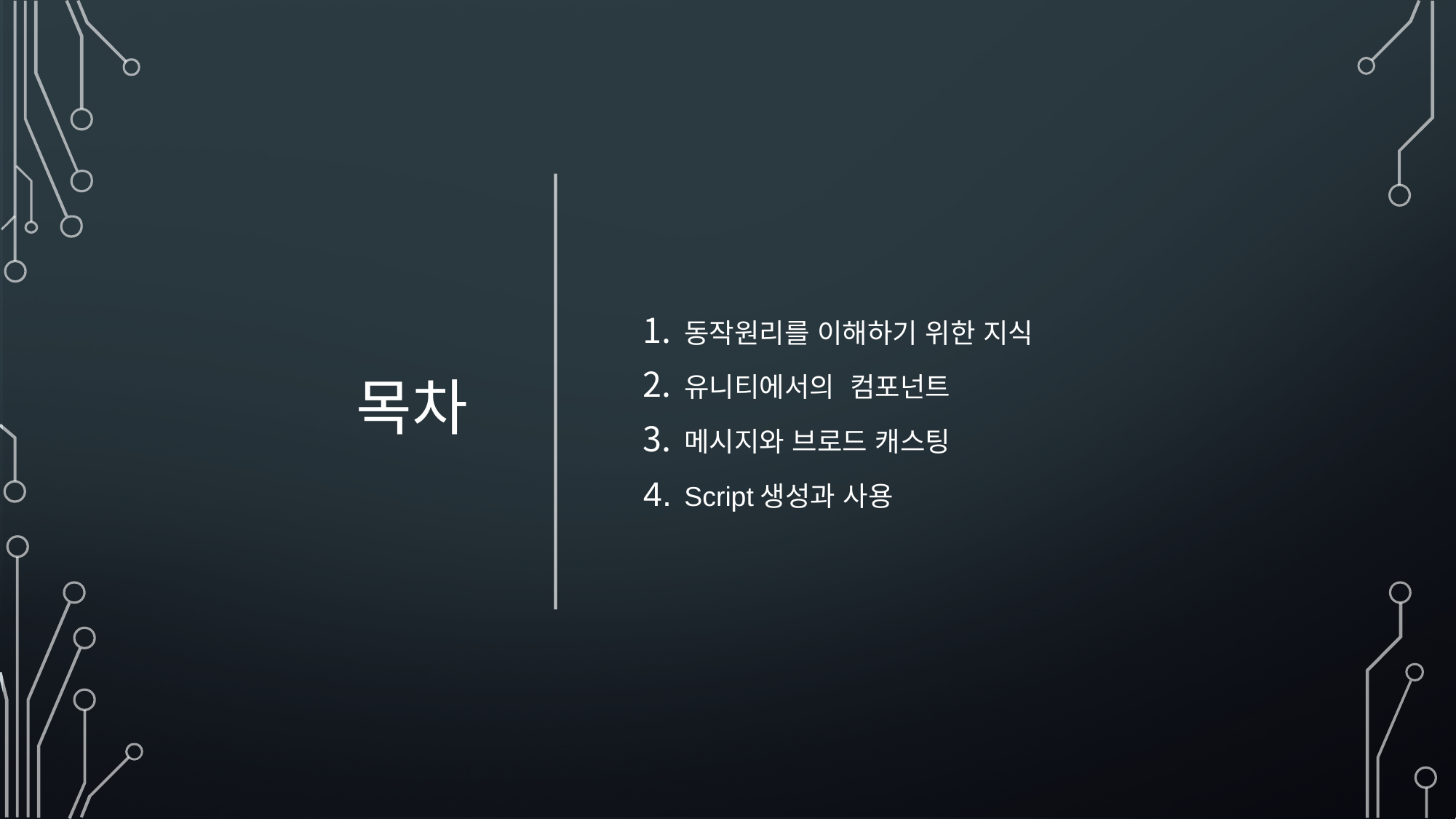

# 목차
동작원리를 이해하기 위한 지식
유니티에서의  컴포넌트
메시지와 브로드 캐스팅
Script생성과 사용